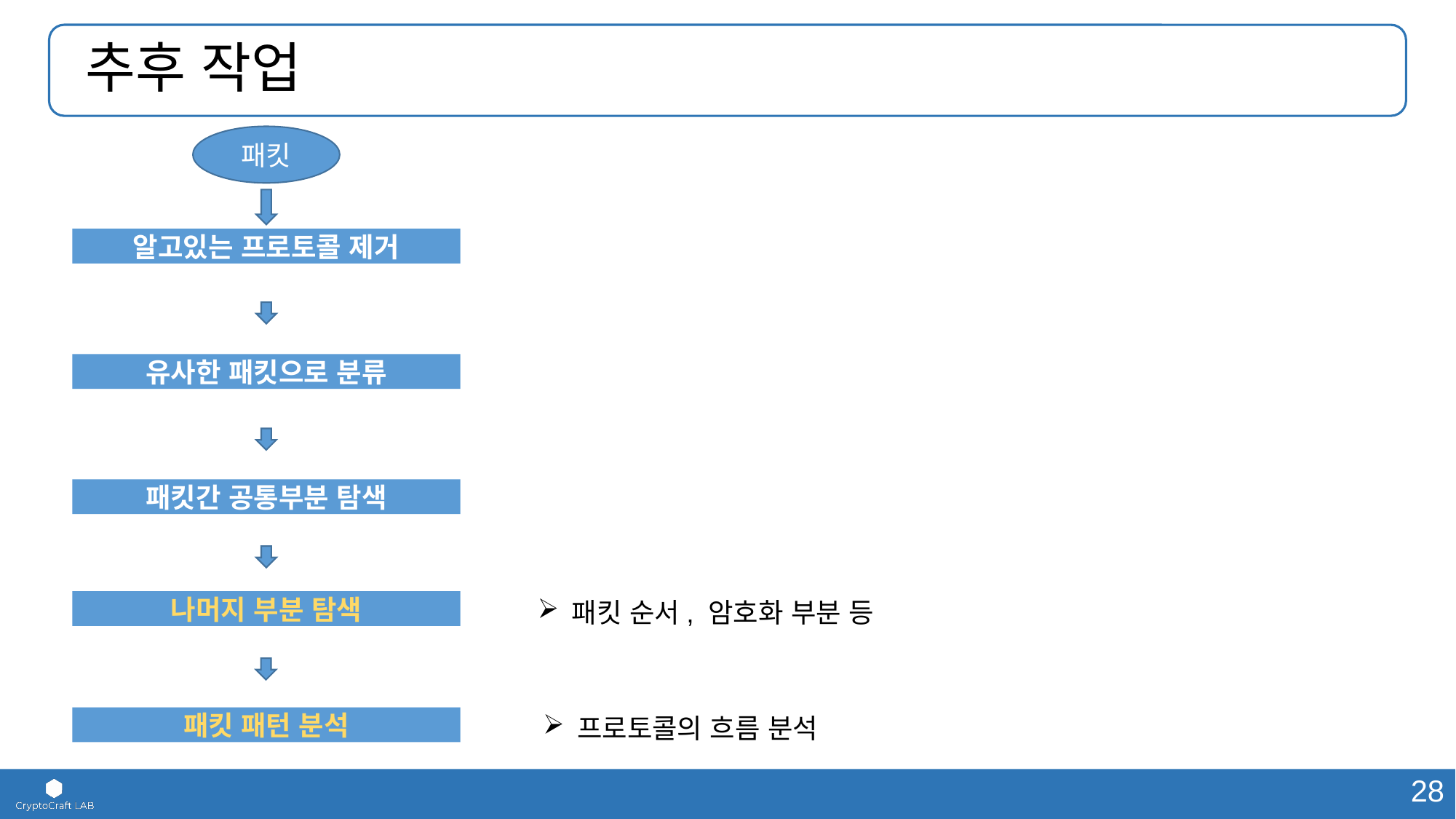

# 추후 작업
패킷

알고있는 프로토콜 제거

유사한 패킷으로 분류

패킷간 공통부분 탐색

패킷 순서, 암호화 부분 등
나머지 부분 탐색

프로토콜의 흐름 분석
패킷 패턴 분석